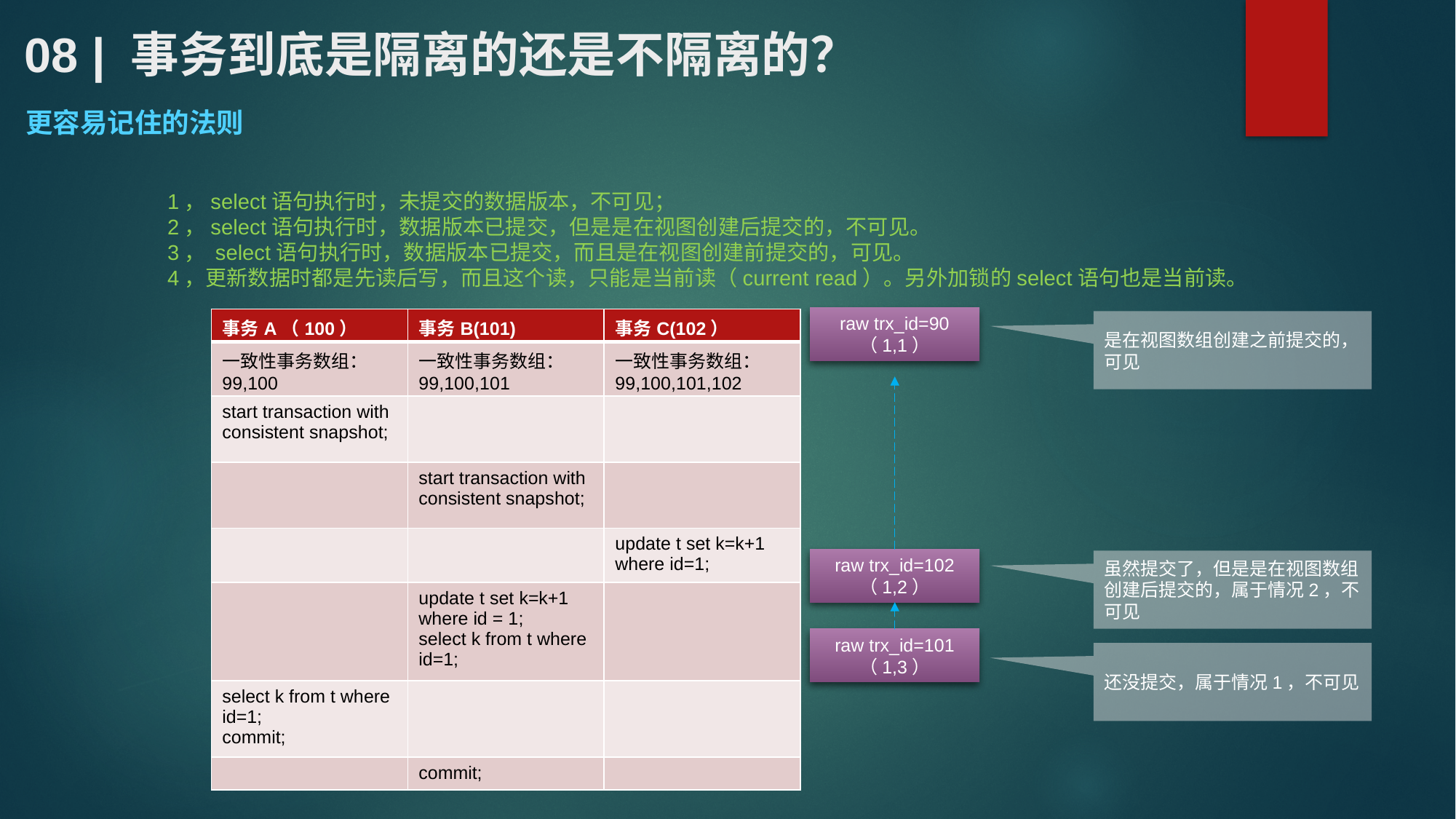

# 08 | 事务到底是隔离的还是不隔离的？
更容易记住的法则
1，select语句执行时，未提交的数据版本，不可见；
2，select语句执行时，数据版本已提交，但是是在视图创建后提交的，不可见。
3， select语句执行时，数据版本已提交，而且是在视图创建前提交的，可见。
4，更新数据时都是先读后写，而且这个读，只能是当前读（current read）。另外加锁的select语句也是当前读。
raw trx_id=90
（1,1）
| 事务A（100） | 事务B(101) | 事务C(102） |
| --- | --- | --- |
| 一致性事务数组： 99,100 | 一致性事务数组： 99,100,101 | 一致性事务数组： 99,100,101,102 |
| start transaction with consistent snapshot; |  |  |
|  | start transaction with consistent snapshot; |  |
|  |  | update t set k=k+1 where id=1; |
|  | update t set k=k+1 where id = 1; select k from t where id=1; |  |
| select k from t where id=1; commit; |  |  |
|  | commit; |  |
是在视图数组创建之前提交的，可见
raw trx_id=102
（1,2）
虽然提交了，但是是在视图数组创建后提交的，属于情况2，不可见
raw trx_id=101
（1,3）
还没提交，属于情况1，不可见